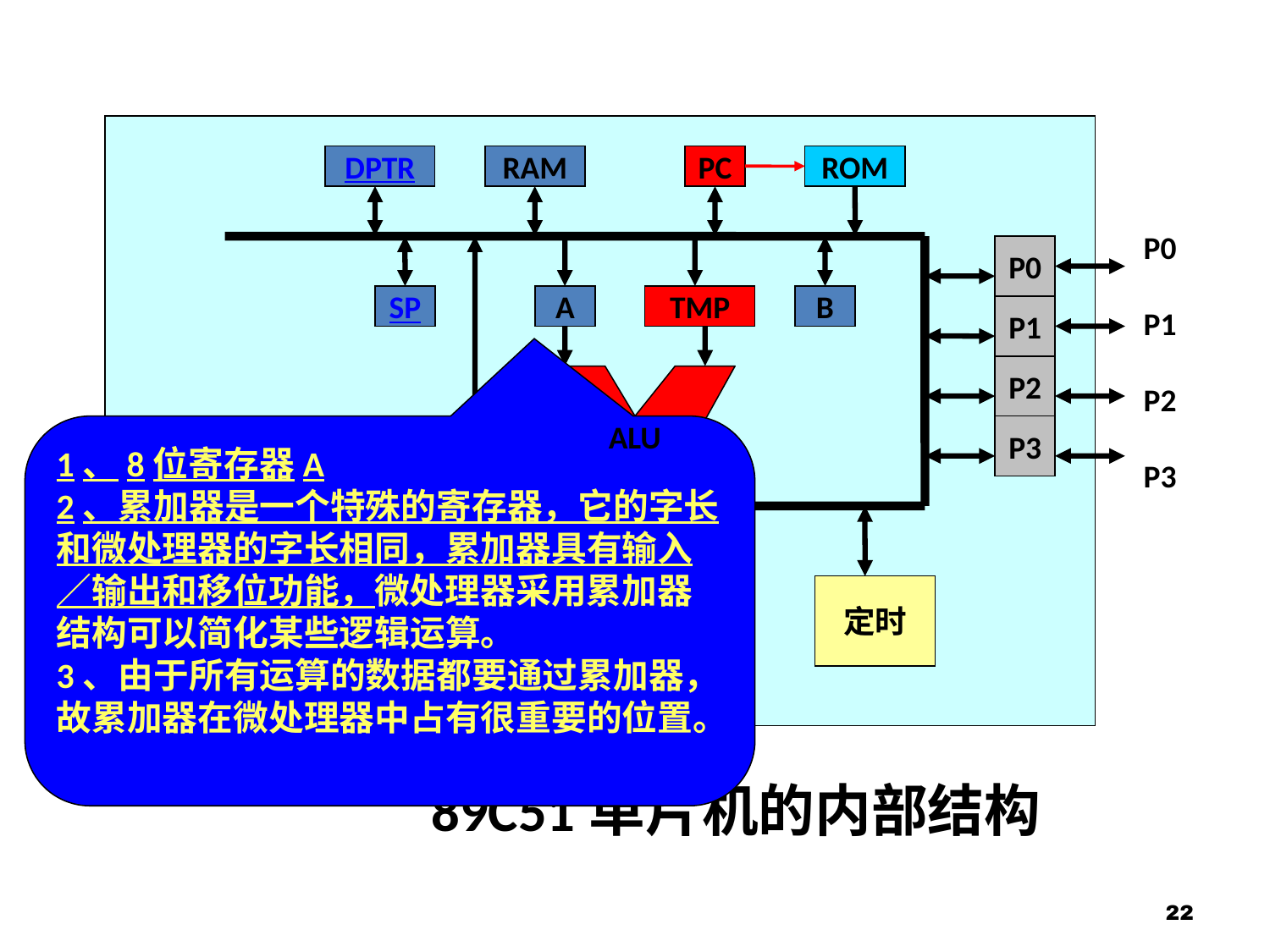

89C51单片机的内部结构

DPTR
RAM
PC
ROM

P0

P0

P1

P2

P3

SP
A
TMP
B
P1

P2

1、8位寄存器A
2、累加器是一个特殊的寄存器，它的字长和微处理器的字长相同，累加器具有输入／输出和移位功能，微处理器采用累加器结构可以简化某些逻辑运算。
3、由于所有运算的数据都要通过累加器，故累加器在微处理器中占有很重要的位置。
PSW
ALU
P3

X1

X2
X1

X2
振
荡
P
L
A
ID
IR
串口
中断
定时

   PSEN  RST ALE  EA
   PSEN  RST ALE  EA
22